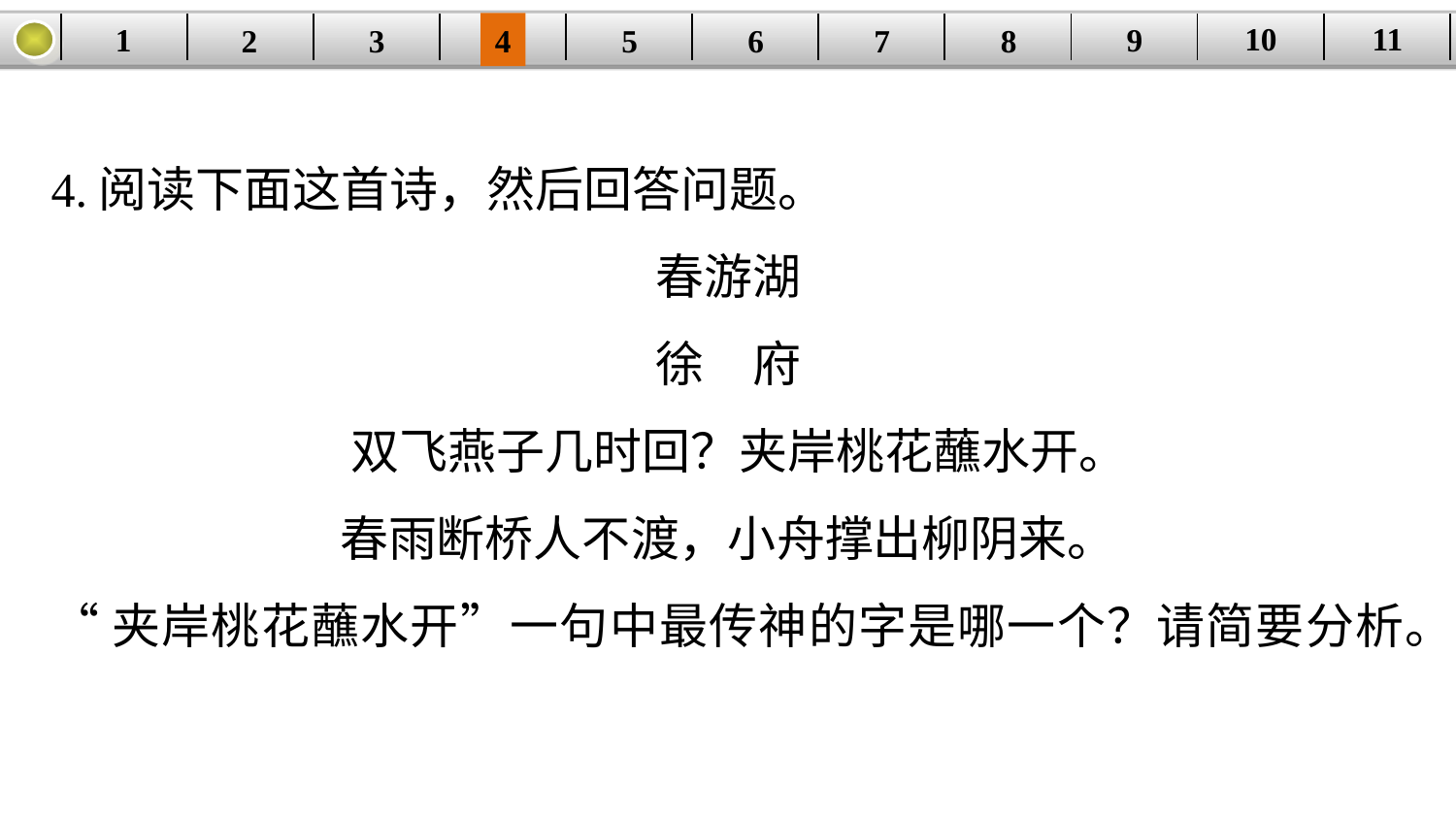

10

11
9
1
3
4
5
6
8
2
|  |  |  |  |  |  |  |  |  |  |  |
| --- | --- | --- | --- | --- | --- | --- | --- | --- | --- | --- |
7

4.阅读下面这首诗，然后回答问题。
春游湖
徐　府
 双飞燕子几时回？夹岸桃花蘸水开。
春雨断桥人不渡，小舟撑出柳阴来。
“夹岸桃花蘸水开”一句中最传神的字是哪一个？请简要分析。